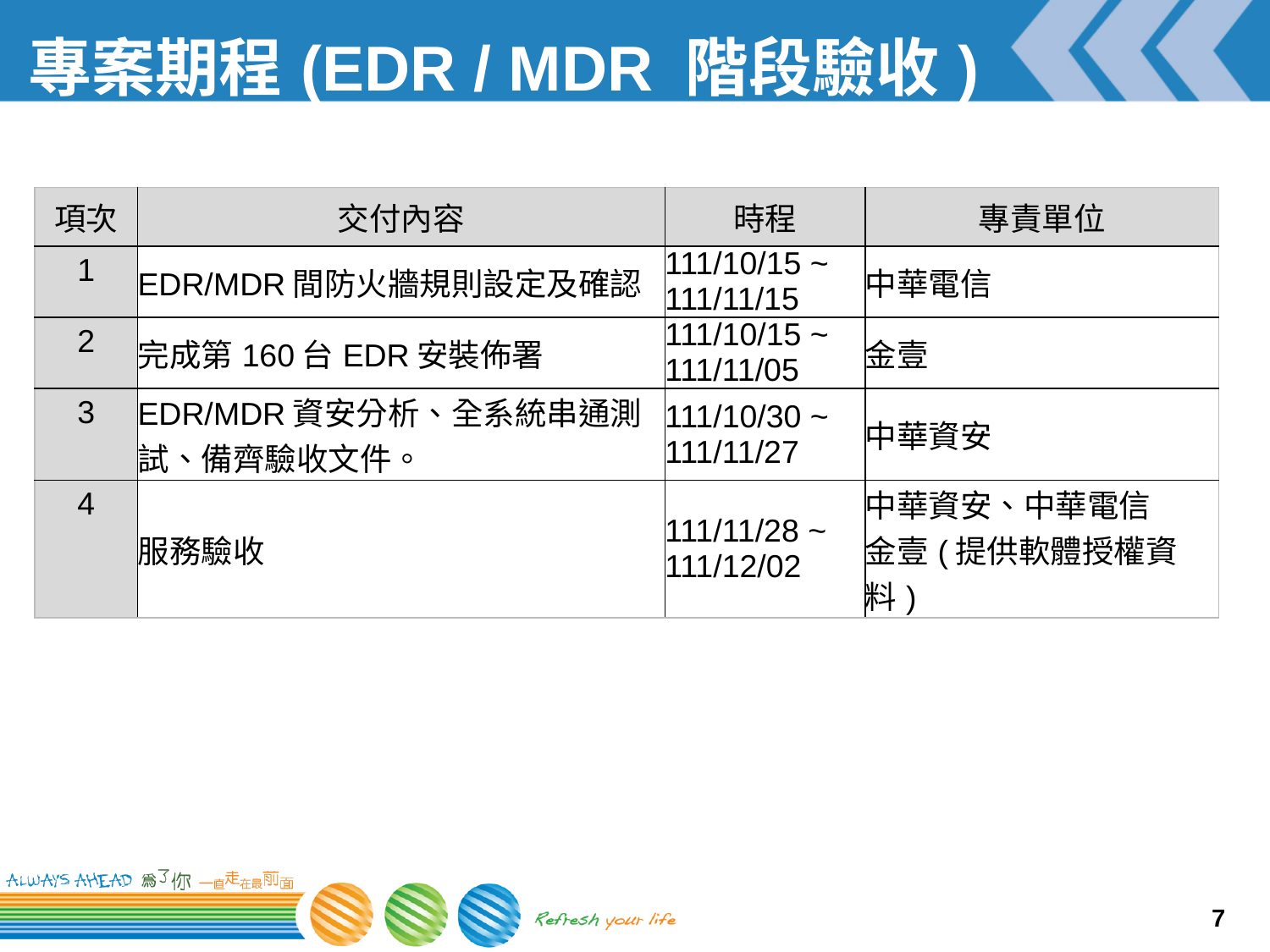

# 專案期程(EDR / MDR 階段驗收)
| 項次 | 交付內容 | 時程 | 專責單位 |
| --- | --- | --- | --- |
| 1 | EDR/MDR間防火牆規則設定及確認 | 111/10/15 ~ 111/11/15 | 中華電信 |
| 2 | 完成第160台EDR安裝佈署 | 111/10/15 ~ 111/11/05 | 金壹 |
| 3 | EDR/MDR資安分析、全系統串通測試、備齊驗收文件。 | 111/10/30 ~ 111/11/27 | 中華資安 |
| 4 | 服務驗收 | 111/11/28 ~ 111/12/02 | 中華資安、中華電信 金壹(提供軟體授權資料) |
7